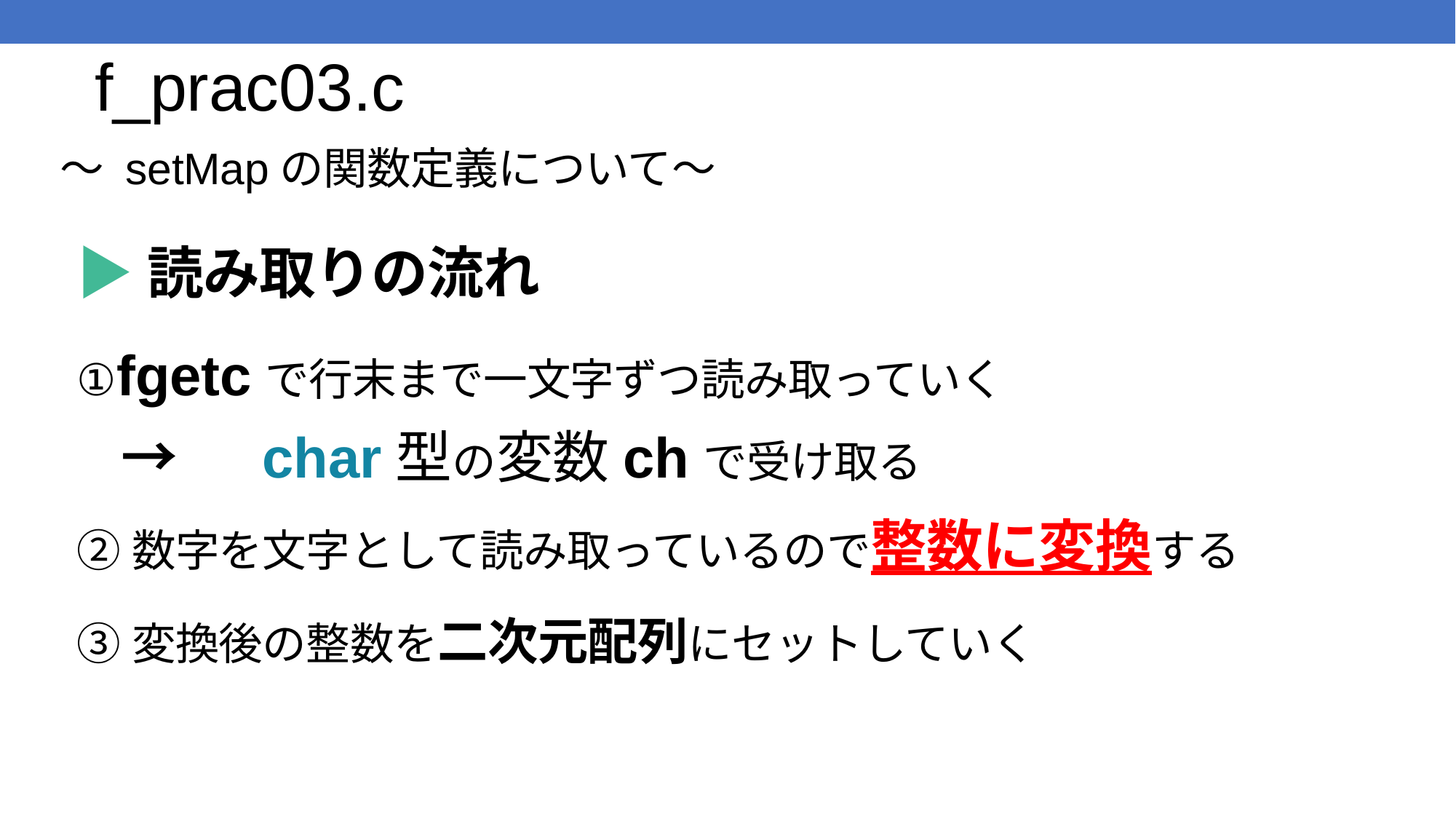

# f_prac03.c
～ setMapの関数定義について～
▶読み取りの流れ
①fgetcで行末まで一文字ずつ読み取っていく
→　char型の変数chで受け取る
②数字を文字として読み取っているので整数に変換する
③変換後の整数を二次元配列にセットしていく